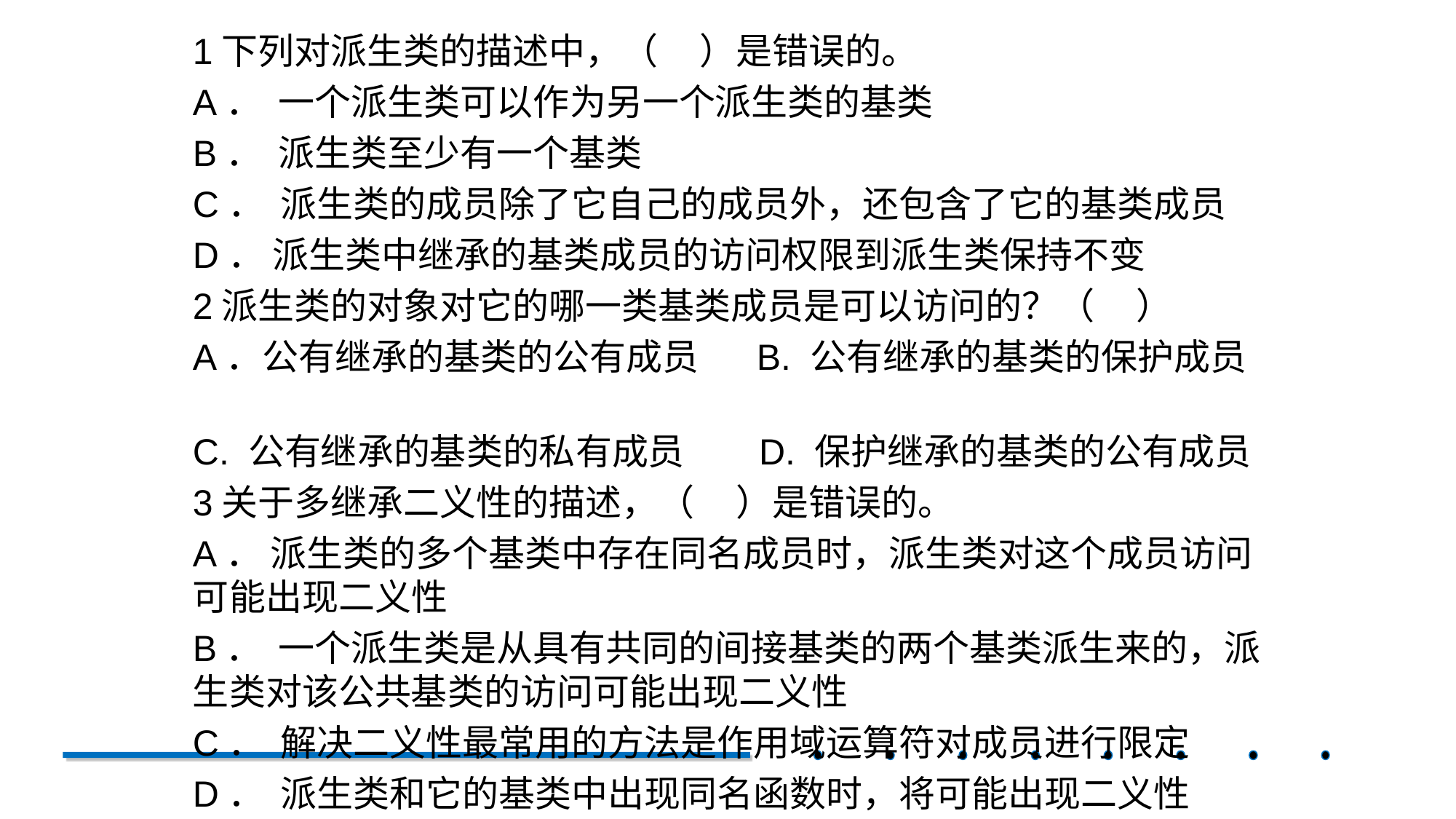

1下列对派生类的描述中，（     ）是错误的。
A．  一个派生类可以作为另一个派生类的基类
B．  派生类至少有一个基类
C．  派生类的成员除了它自己的成员外，还包含了它的基类成员
D． 派生类中继承的基类成员的访问权限到派生类保持不变
2派生类的对象对它的哪一类基类成员是可以访问的？（     ）
A．公有继承的基类的公有成员      B. 公有继承的基类的保护成员
C. 公有继承的基类的私有成员        D. 保护继承的基类的公有成员
3关于多继承二义性的描述，（     ）是错误的。
A． 派生类的多个基类中存在同名成员时，派生类对这个成员访问可能出现二义性
B．  一个派生类是从具有共同的间接基类的两个基类派生来的，派生类对该公共基类的访问可能出现二义性
C．  解决二义性最常用的方法是作用域运算符对成员进行限定
D．  派生类和它的基类中出现同名函数时，将可能出现二义性